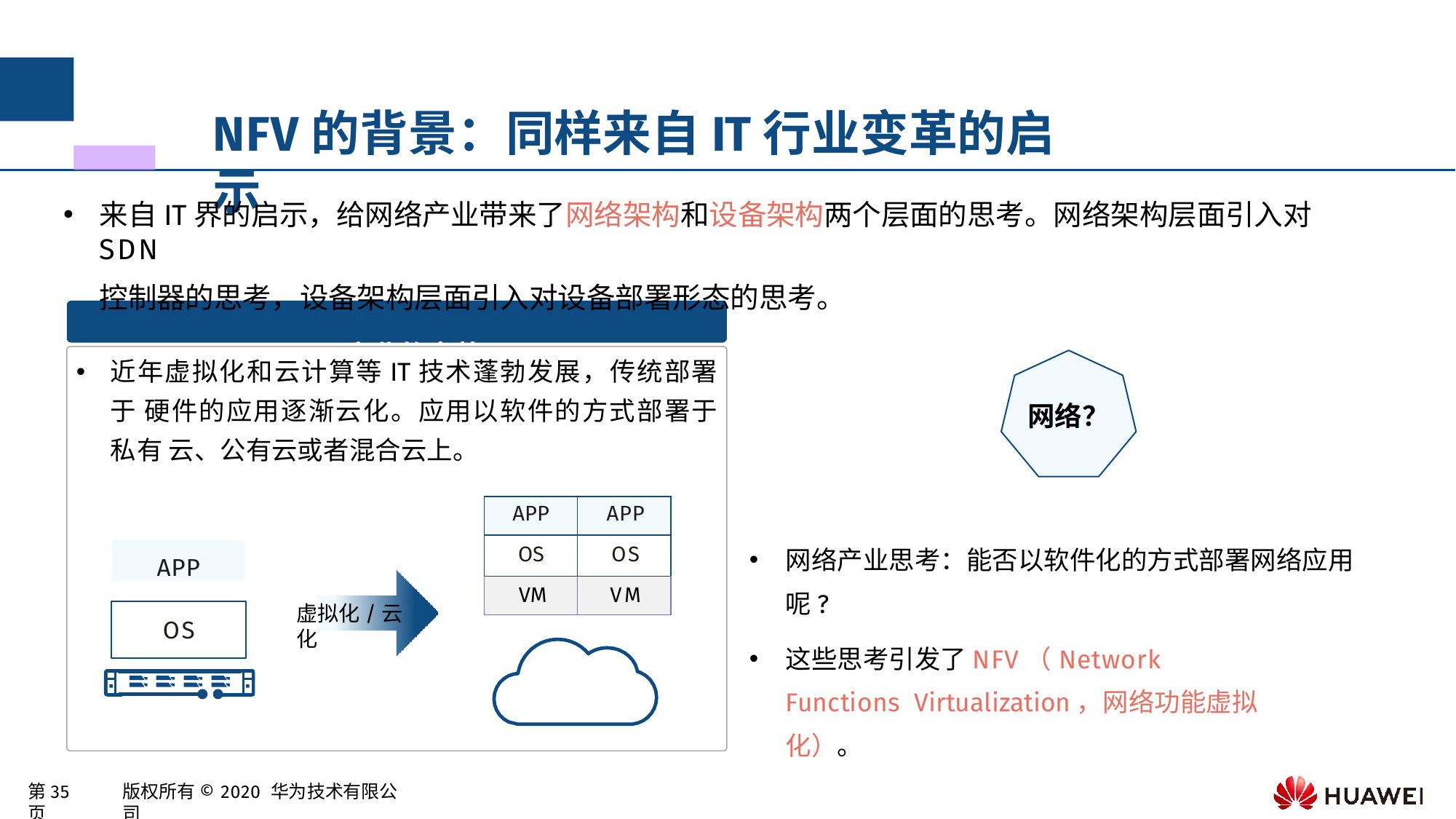

# NFV的背景：同样来自IT行业变革的启示

来自IT界的启示，给网络产业带来了网络架构和设备架构两个层面的思考。网络架构层面引入对SDN
控制器的思考，设备架构层面引入对设备部署形态的思考。
IT产业的变革

近年虚拟化和云计算等IT技术蓬勃发展，传统部署于 硬件的应用逐渐云化。应用以软件的方式部署于私有 云、公有云或者混合云上。

网络？
| APP | APP |
| --- | --- |
| OS | OS |
| VM | VM |
网络产业思考：能否以软件化的方式部署网络应用 呢?
这些思考引发了NFV（Network Functions  Virtualization，网络功能虚拟化）。
APP

虚拟化/云化

OS

第35页
版权所有© 2020 华为技术有限公司